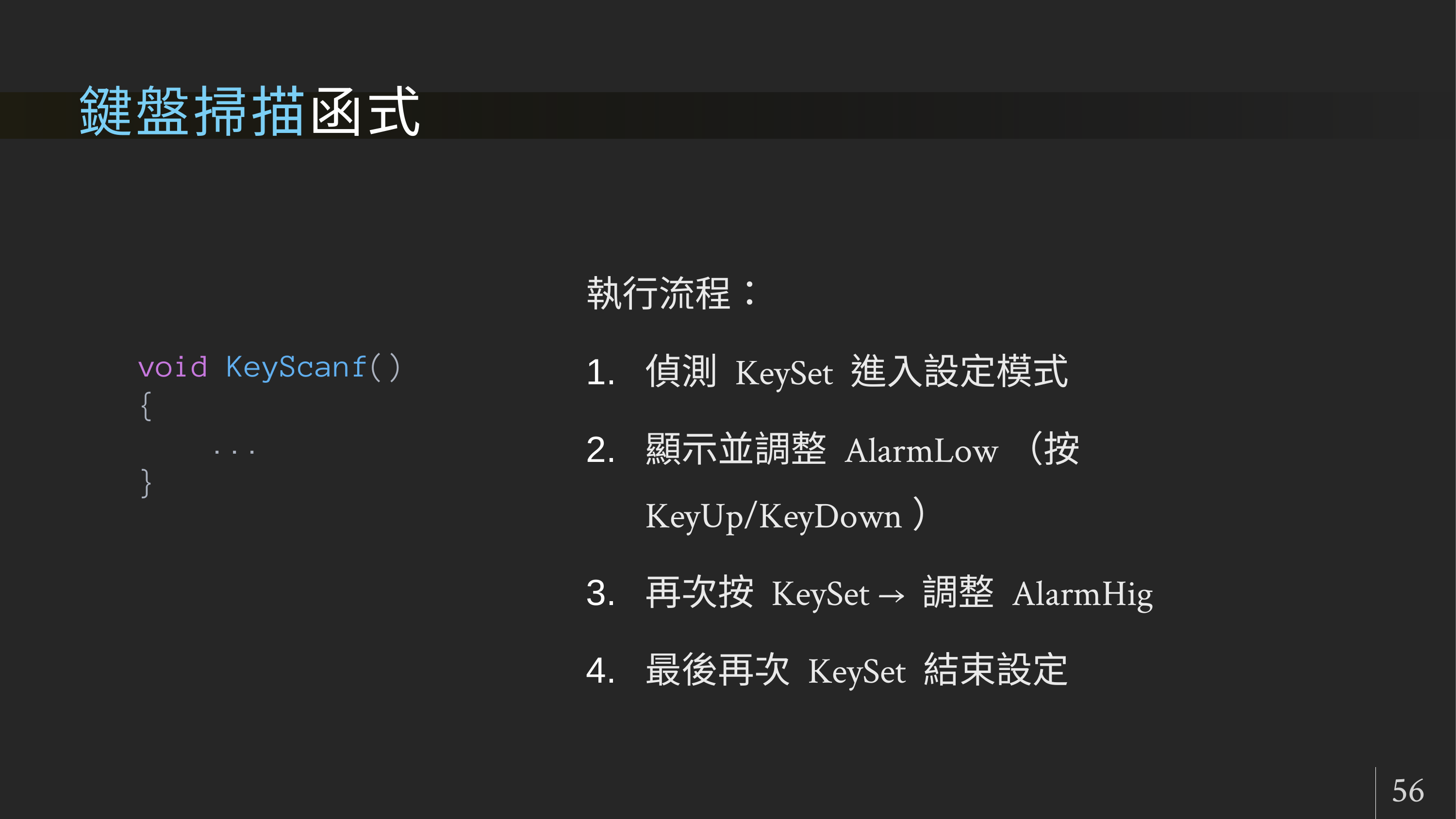

# 鍵盤掃描函式

執行流程：
偵測 KeySet 進入設定模式
顯示並調整 AlarmLow（按 KeyUp/KeyDown）
再次按 KeySet → 調整 AlarmHig
最後再次 KeySet 結束設定
void KeyScanf()
{
    ...
}
56